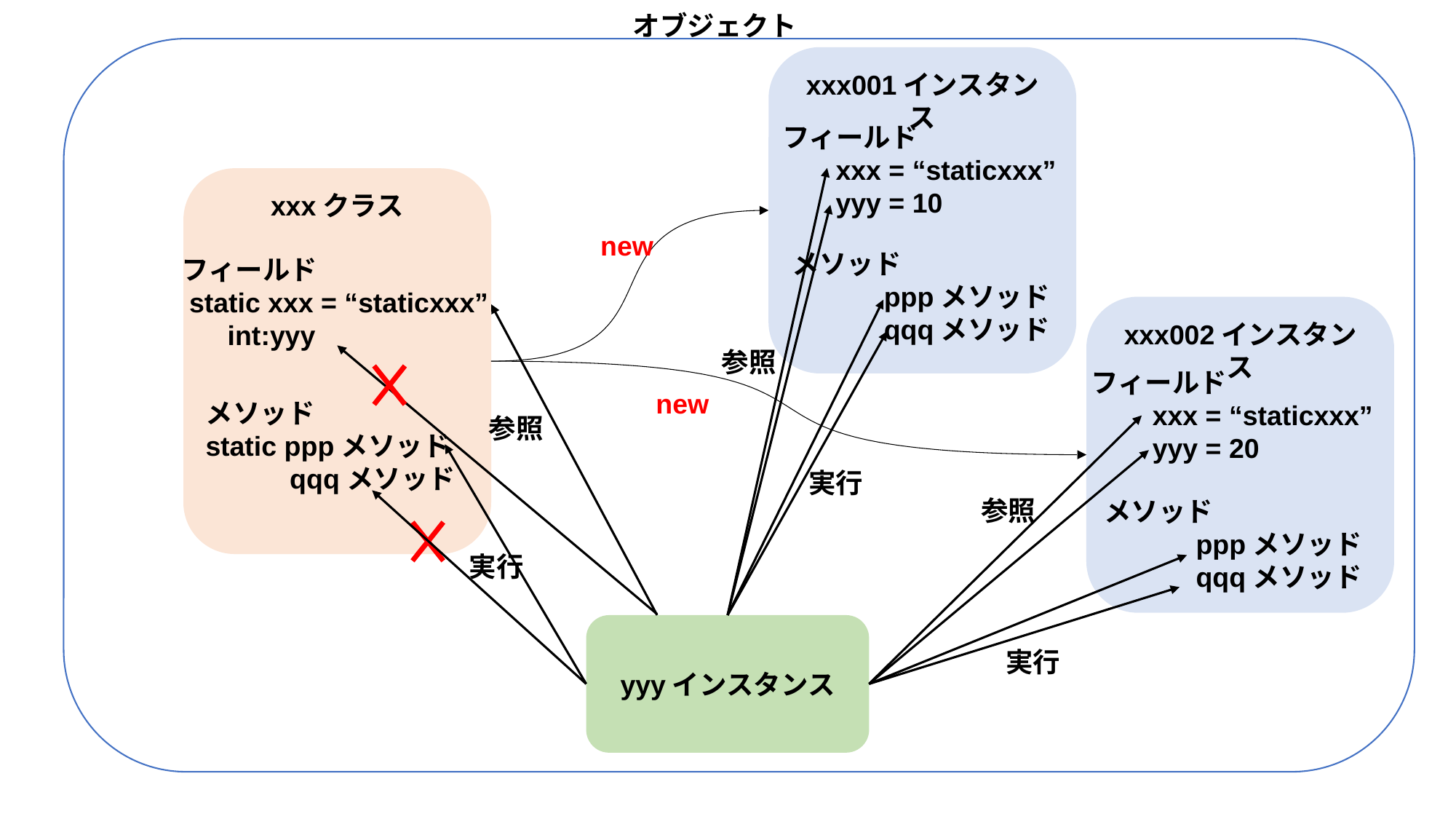

オブジェクト

xxx001インスタンス
フィールド
       xxx = “staticxxx”
       yyy = 10
xxxクラス
フィールド
 static xxx = “staticxxx”
      int:yyy
メソッド
static pppメソッド
           qqqメソッド
new
メソッド
            pppメソッド
            qqqメソッド
xxx002インスタンス
参照

フィールド
        xxx = “staticxxx”
        yyy = 20
new
参照
実行
参照
メソッド
            pppメソッド
            qqqメソッド

実行
yyyインスタンス
実行